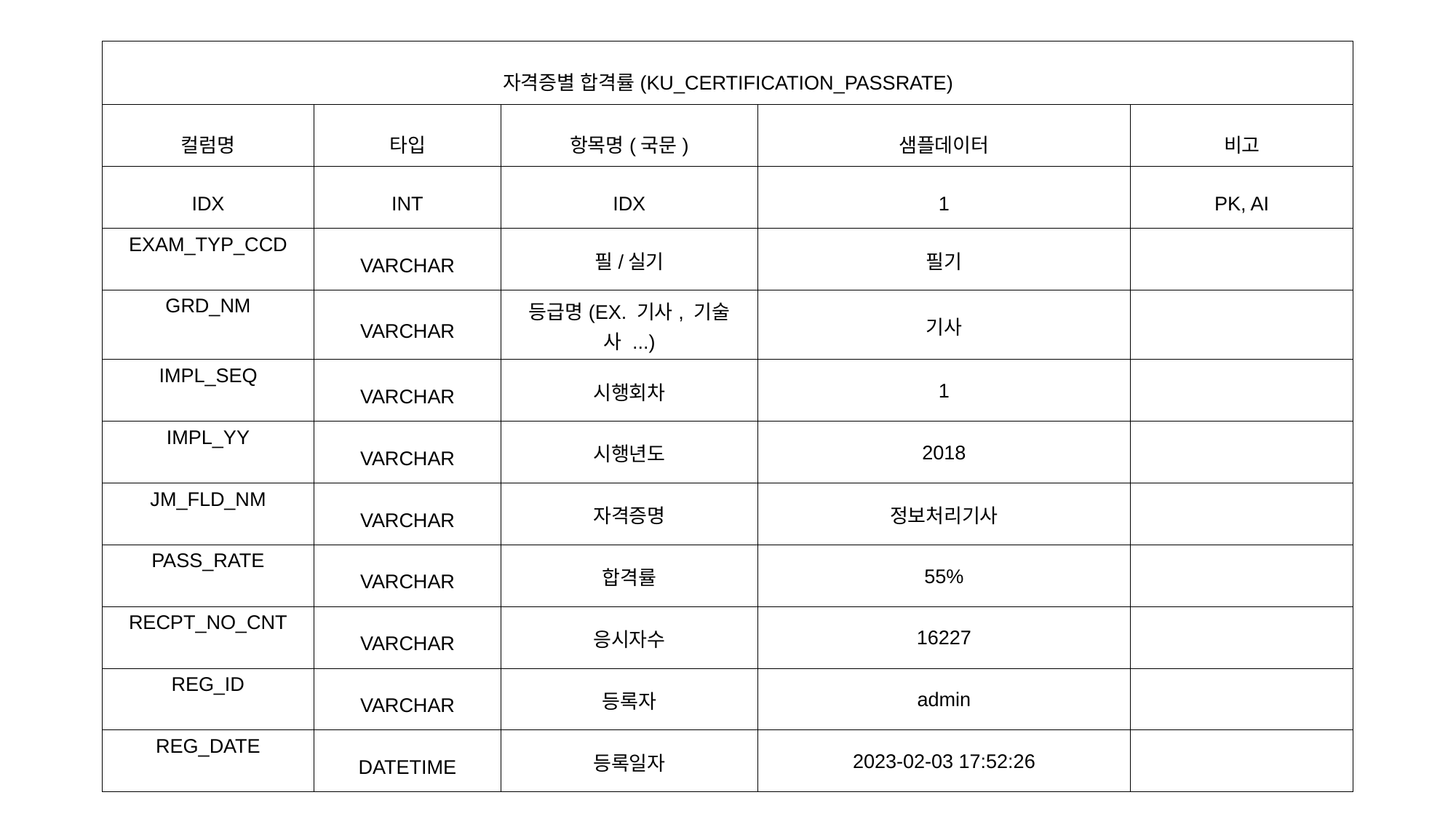

| 자격증별 합격률(KU\_CERTIFICATION\_PASSRATE) |  |  |  |  |
| --- | --- | --- | --- | --- |
| 컬럼명 | 타입 | 항목명(국문) | 샘플데이터 | 비고 |
| IDX | INT | IDX | 1 | PK, AI |
| EXAM\_TYP\_CCD | VARCHAR | 필/실기 | 필기 |  |
| GRD\_NM | VARCHAR | 등급명(EX. 기사, 기술사 ...) | 기사 |  |
| IMPL\_SEQ | VARCHAR | 시행회차 | 1 |  |
| IMPL\_YY | VARCHAR | 시행년도 | 2018 |  |
| JM\_FLD\_NM | VARCHAR | 자격증명 | 정보처리기사 |  |
| PASS\_RATE | VARCHAR | 합격률 | 55% |  |
| RECPT\_NO\_CNT | VARCHAR | 응시자수 | 16227 |  |
| REG\_ID | VARCHAR | 등록자 | admin |  |
| REG\_DATE | DATETIME | 등록일자 | 2023-02-03 17:52:26 |  |